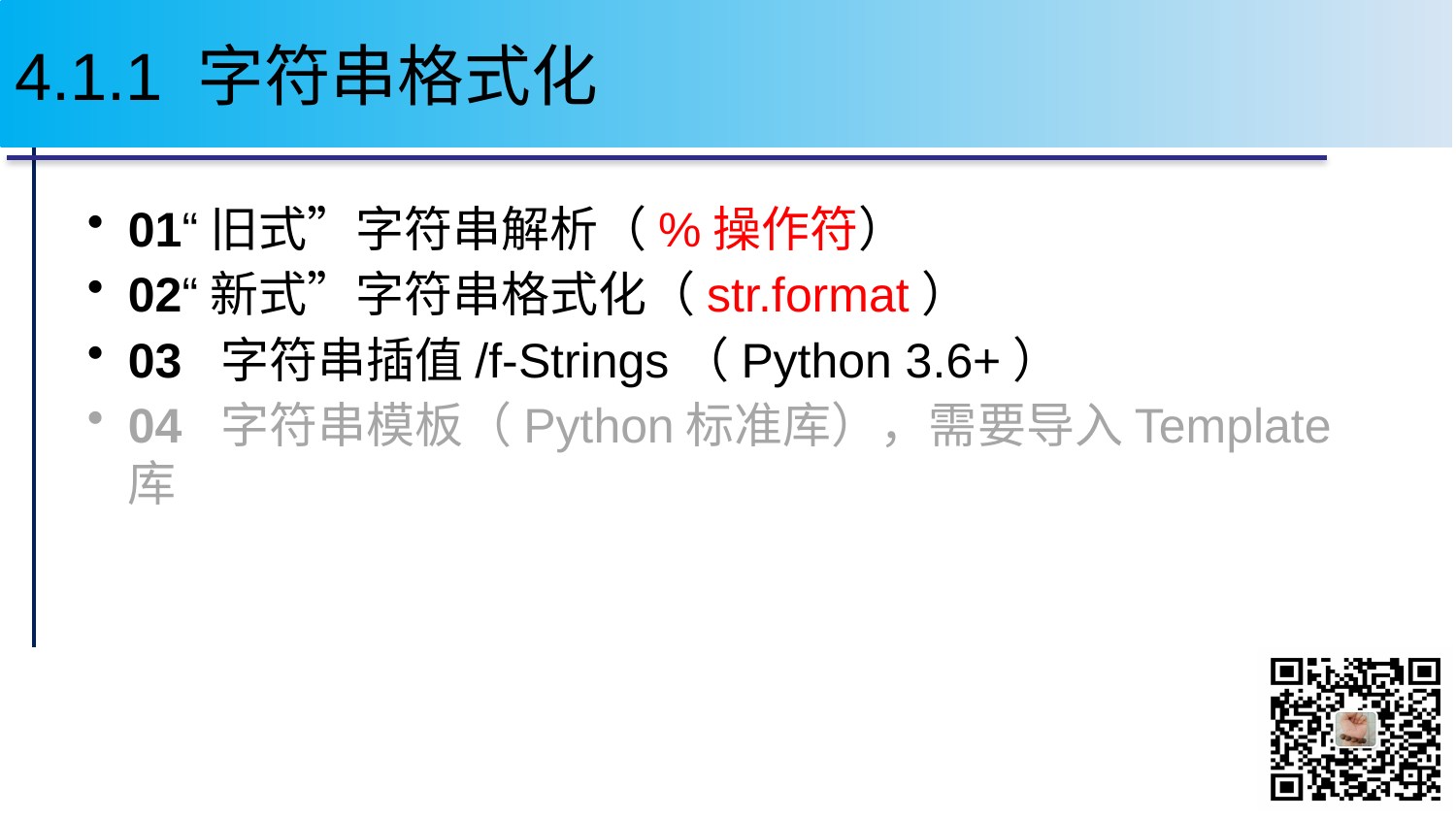

# 4.1.1 字符串格式化
01“旧式”字符串解析（%操作符）
02“新式”字符串格式化（str.format）
03  字符串插值/f-Strings（Python 3.6+）
04  字符串模板（Python标准库），需要导入Template库